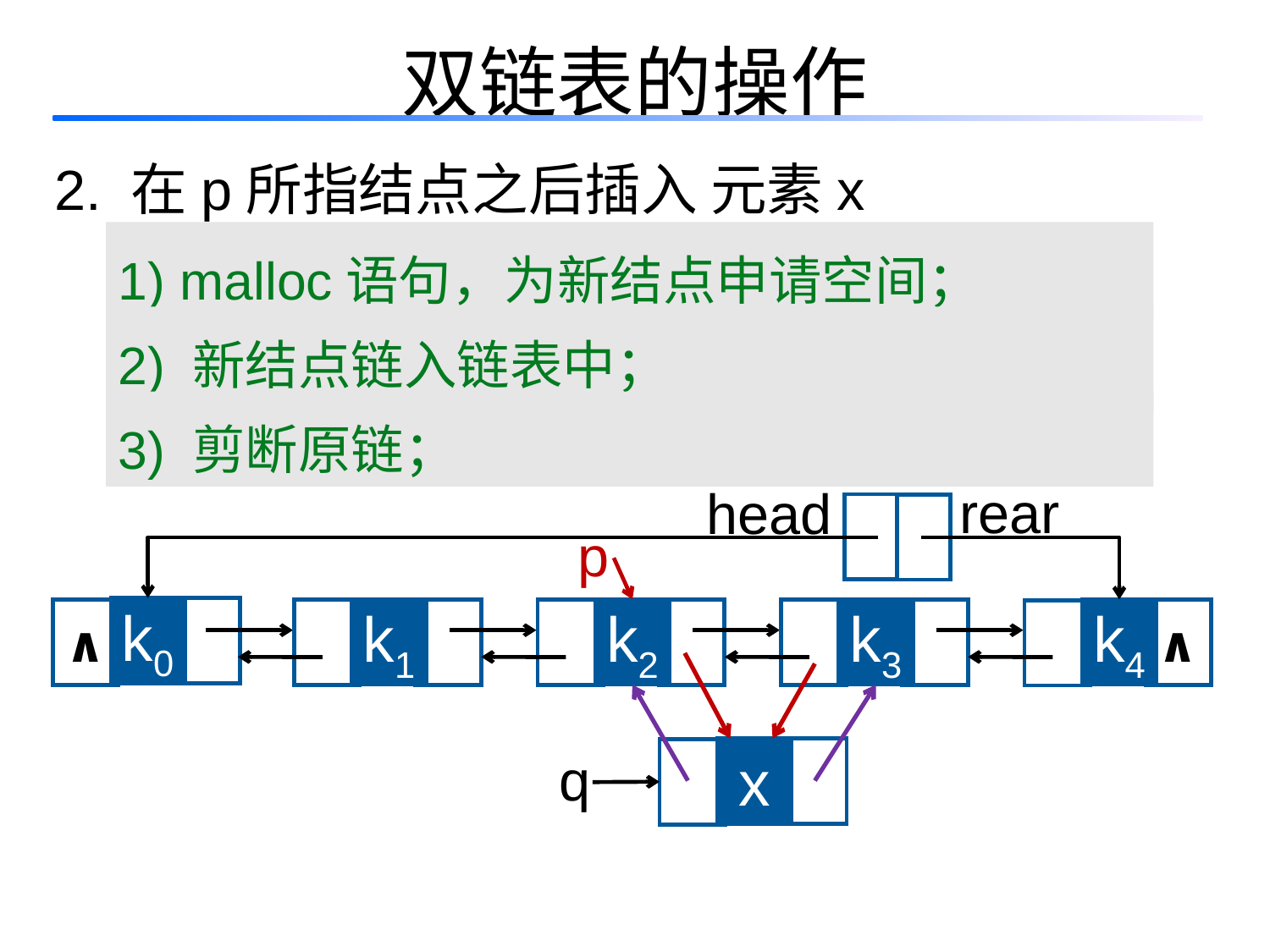

双链表的操作

2. 在p所指结点之后插入 元素x
1) malloc语句，为新结点申请空间；
2) 新结点链入链表中；
3) 剪断原链；
rear
head

p
k0

k1
k2
k3
k4
∧

∧

x

q